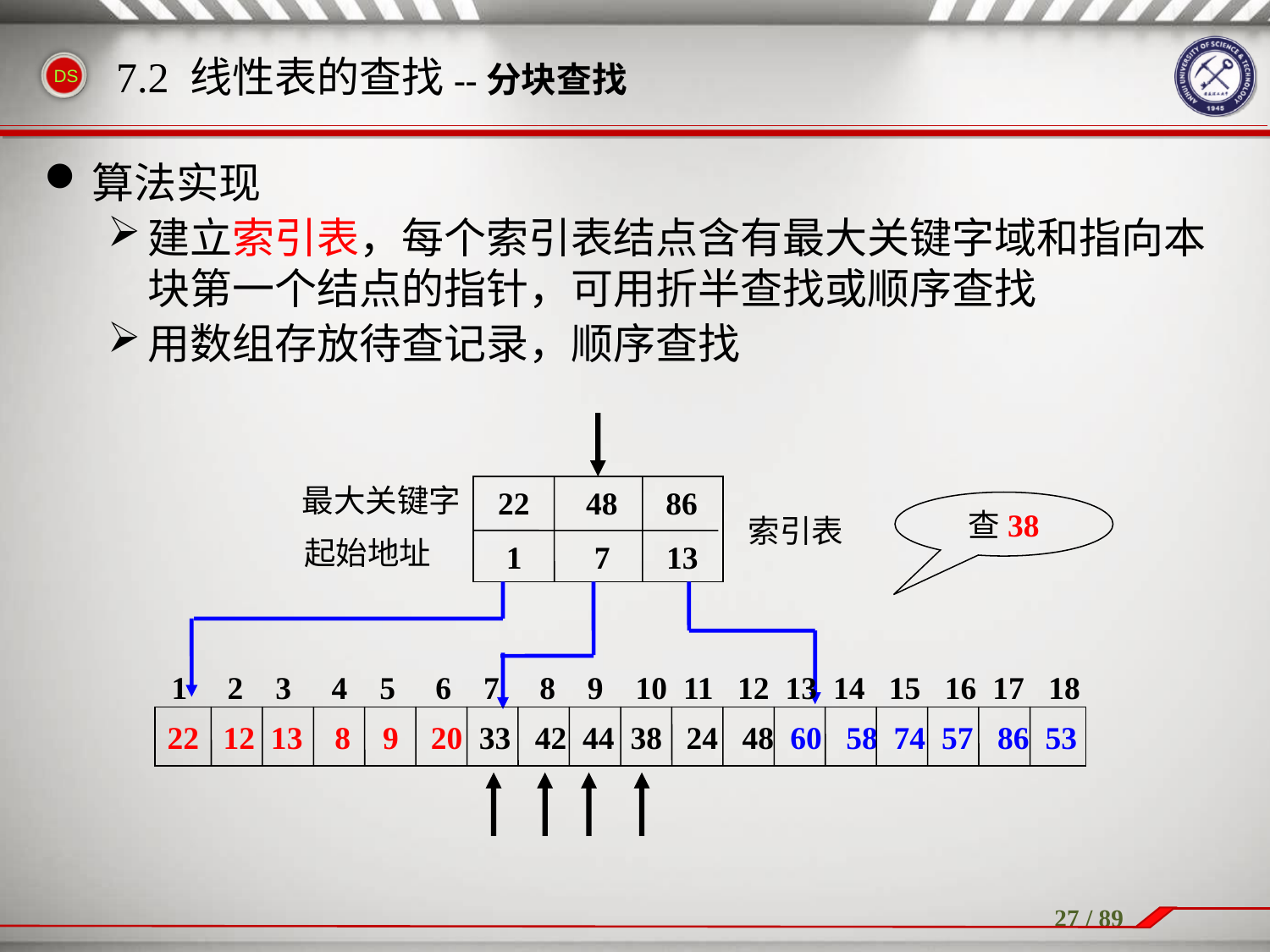

7.2 线性表的查找--分块查找
算法实现
建立索引表，每个索引表结点含有最大关键字域和指向本块第一个结点的指针，可用折半查找或顺序查找
用数组存放待查记录，顺序查找

最大关键字

22       48      86
索引表
起始地址
1         7       13

1     2    3     4    5     6    7     8    9    10  11   12  13  14   15   16  17   18

22   12  13    8    9    20  33   42  44  38   24   48  60   58  74  57   86  53
查38